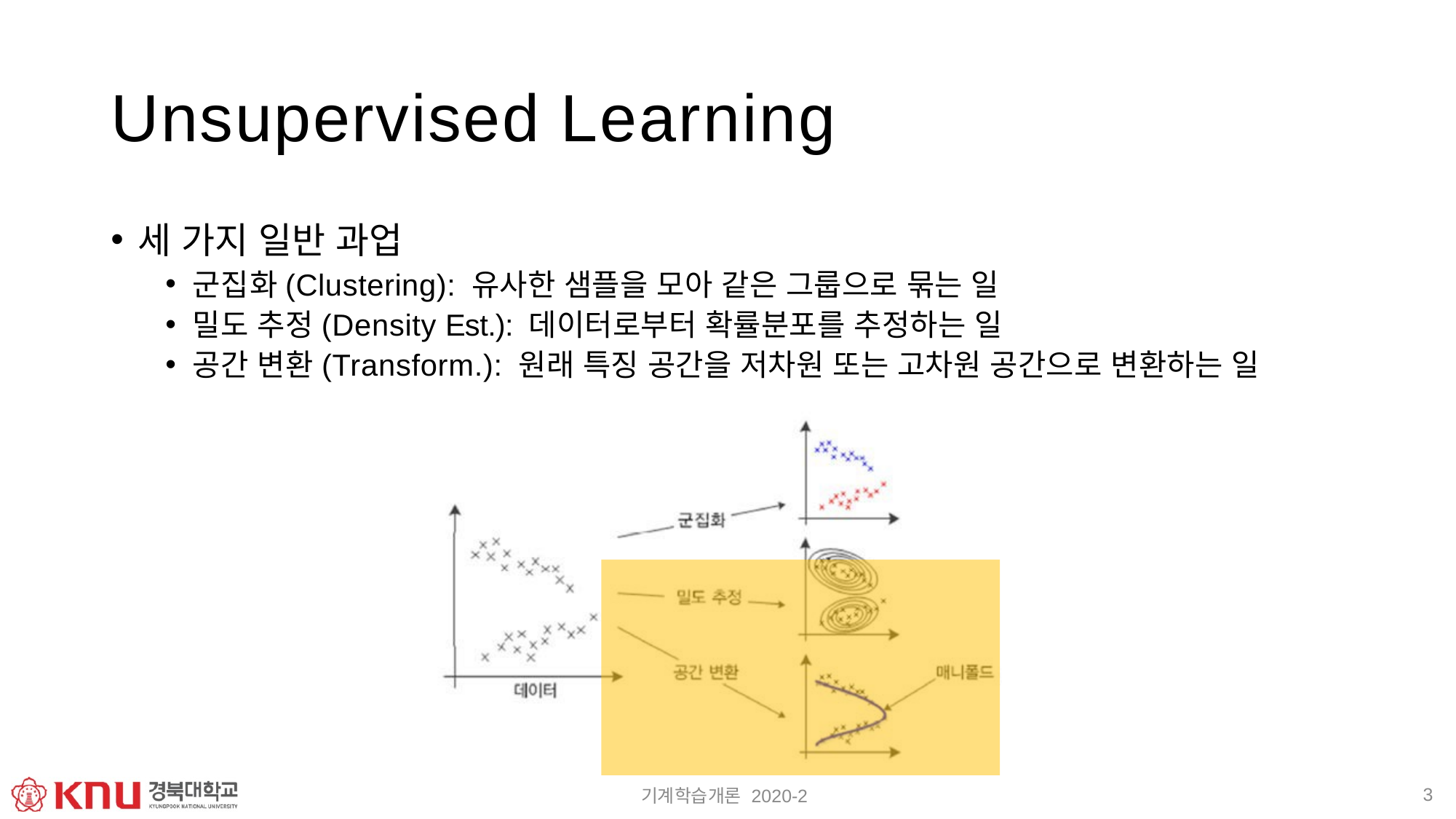

# Unsupervised Learning
세 가지 일반 과업
군집화(Clustering): 유사한 샘플을 모아 같은 그룹으로 묶는 일
밀도 추정(Density Est.): 데이터로부터 확률분포를 추정하는 일
공간 변환(Transform.): 원래 특징 공간을 저차원 또는 고차원 공간으로 변환하는 일

3
기계학습개론 2020-2